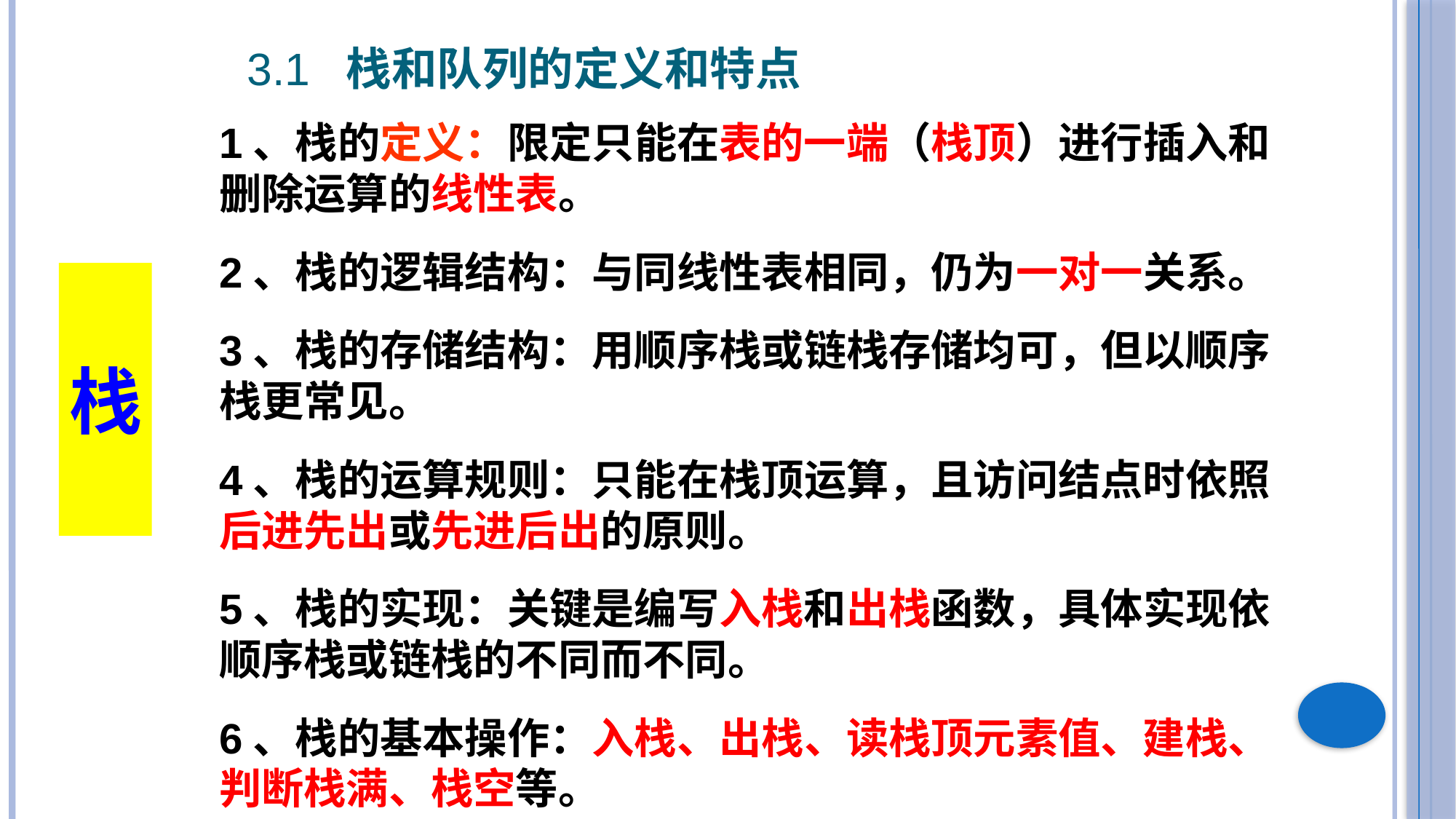

3.1  栈和队列的定义和特点
1、栈的定义：限定只能在表的一端（栈顶）进行插入和删除运算的线性表。
2、栈的逻辑结构：与同线性表相同，仍为一对一关系。
3、栈的存储结构：用顺序栈或链栈存储均可，但以顺序栈更常见。
4、栈的运算规则：只能在栈顶运算，且访问结点时依照后进先出或先进后出的原则。
5、栈的实现：关键是编写入栈和出栈函数，具体实现依顺序栈或链栈的不同而不同。
6、栈的基本操作：入栈、出栈、读栈顶元素值、建栈、判断栈满、栈空等。

栈